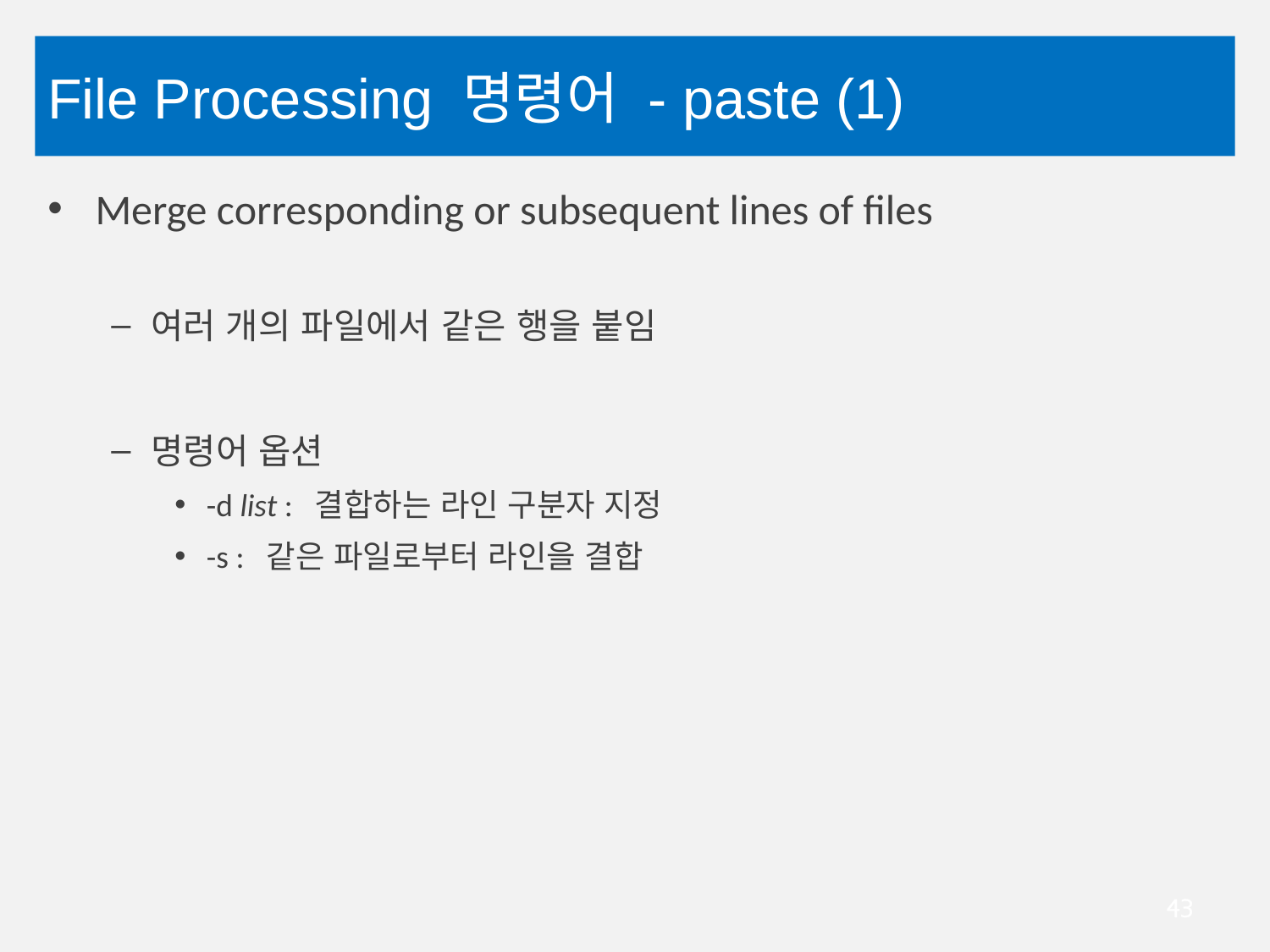

# File Processing 명령어 - paste (1)
Merge corresponding or subsequent lines of files

여러 개의 파일에서 같은 행을 붙임

명령어 옵션
-d list :  결합하는 라인 구분자 지정
-s :  같은 파일로부터 라인을 결합
43